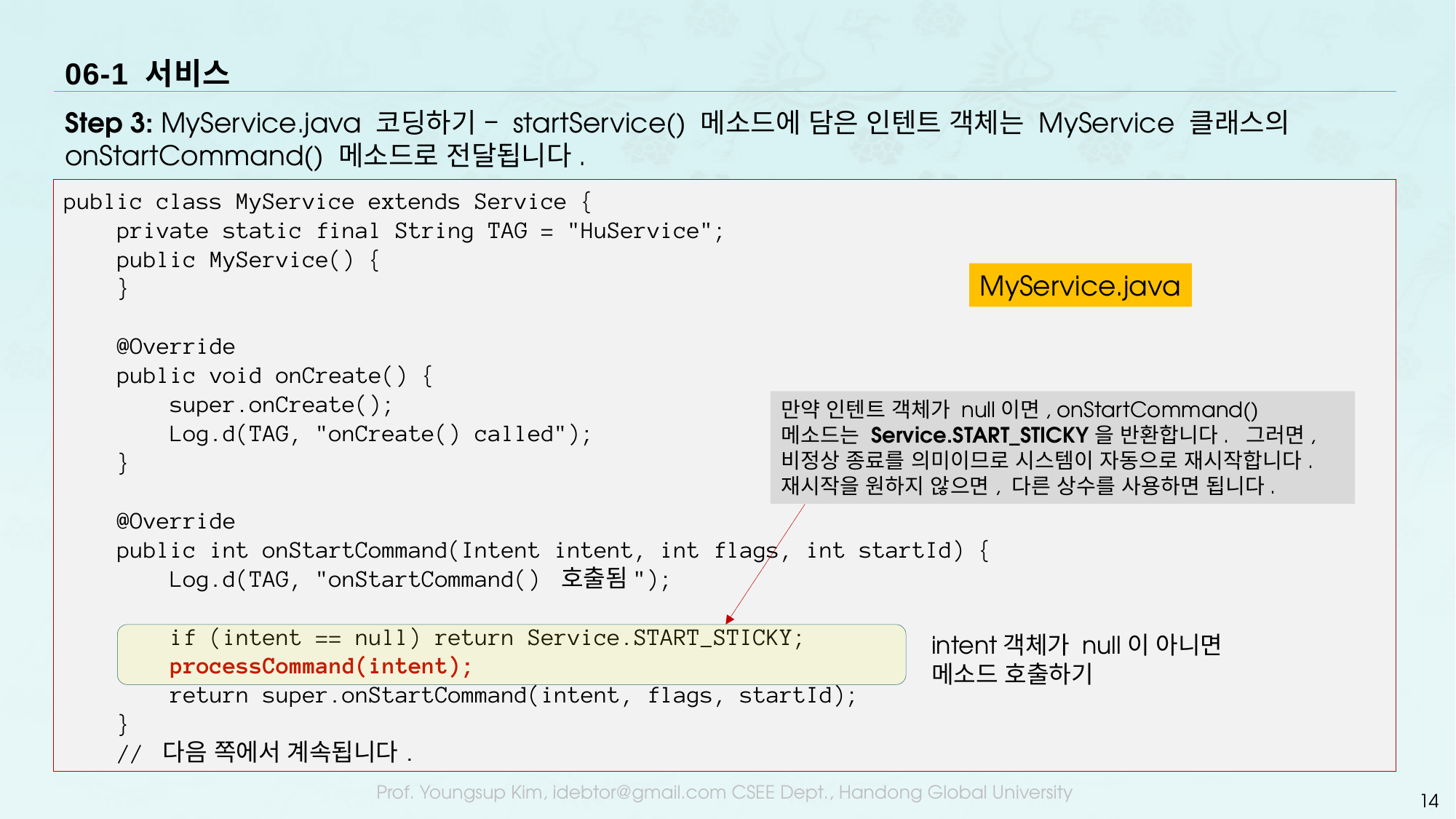

# 06-1 서비스
Step 3: MyService.java 코딩하기 – startService() 메소드에 담은 인텐트 객체는 MyService 클래스의 onStartCommand() 메소드로 전달됩니다.
public class MyService extends Service {
    private static final String TAG = "HuService";
    public MyService() {
    }

    @Override
    public void onCreate() {
        super.onCreate();
        Log.d(TAG, "onCreate() called");
    }

    @Override
    public int onStartCommand(Intent intent, int flags, int startId) {
        Log.d(TAG, "onStartCommand() 호출됨");

        if (intent == null) return Service.START_STICKY;
        processCommand(intent);
        return super.onStartCommand(intent, flags, startId);
    }
    // 다음 쪽에서 계속됩니다.
MyService.java
만약 인텐트 객체가 null이면, onStartCommand() 메소드는 Service.START_STICKY을 반환합니다.  그러면, 비정상 종료를 의미이므로 시스템이 자동으로 재시작합니다.
재시작을 원하지 않으면, 다른 상수를 사용하면 됩니다.

intent객체가 null이 아니면
메소드 호출하기
14